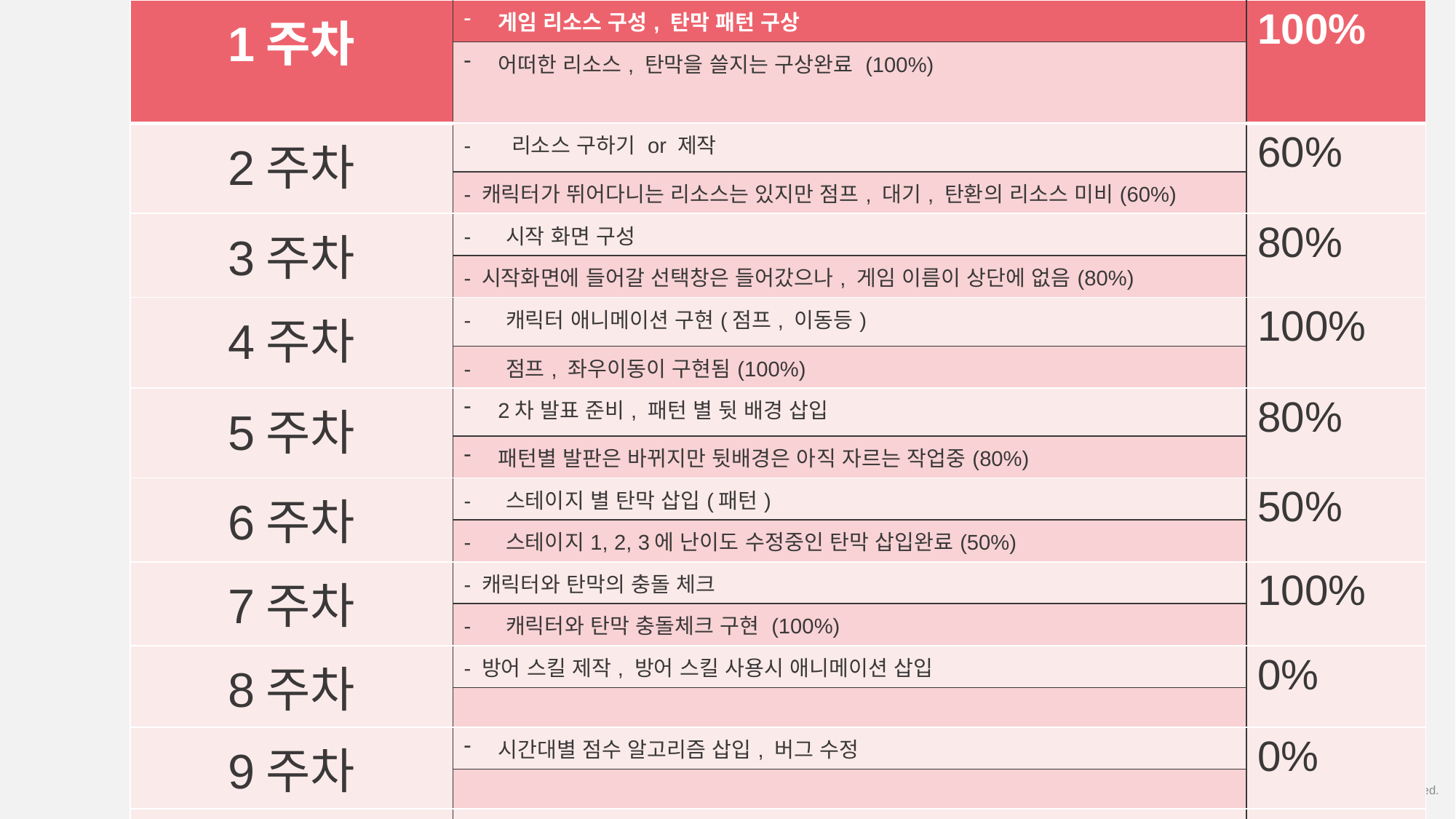

| 1주차 | 게임 리소스 구성, 탄막 패턴 구상 | 100% |
| --- | --- | --- |
|  | 어떠한 리소스, 탄막을 쓸지는 구상완료 (100%) |  |
| 2주차 | - 리소스 구하기 or 제작 | 60% |
|  | - 캐릭터가 뛰어다니는 리소스는 있지만 점프, 대기, 탄환의 리소스 미비(60%) |  |
| 3주차 | - 시작 화면 구성 | 80% |
|  | - 시작화면에 들어갈 선택창은 들어갔으나, 게임 이름이 상단에 없음(80%) |  |
| 4주차 | - 캐릭터 애니메이션 구현(점프, 이동등) | 100% |
|  | - 점프, 좌우이동이 구현됨(100%) |  |
| 5주차 | 2차 발표 준비, 패턴 별 뒷 배경 삽입 | 80% |
|  | 패턴별 발판은 바뀌지만 뒷배경은 아직 자르는 작업중(80%) |  |
| 6주차 | - 스테이지 별 탄막 삽입(패턴) | 50% |
|  | - 스테이지1, 2, 3에 난이도 수정중인 탄막 삽입완료(50%) |  |
| 7주차 | - 캐릭터와 탄막의 충돌 체크 | 100% |
|  | - 캐릭터와 탄막 충돌체크 구현 (100%) |  |
| 8주차 | - 방어 스킬 제작, 방어 스킬 사용시 애니메이션 삽입 | 0% |
|  |  |  |
| 9주차 | 시간대별 점수 알고리즘 삽입, 버그 수정 | 0% |
|  |  |  |
| 10주차 | 군대 | 병무청 대기중 |
|  | 병무청이 입영 대상자로 아직 안 넣어줌 |  |